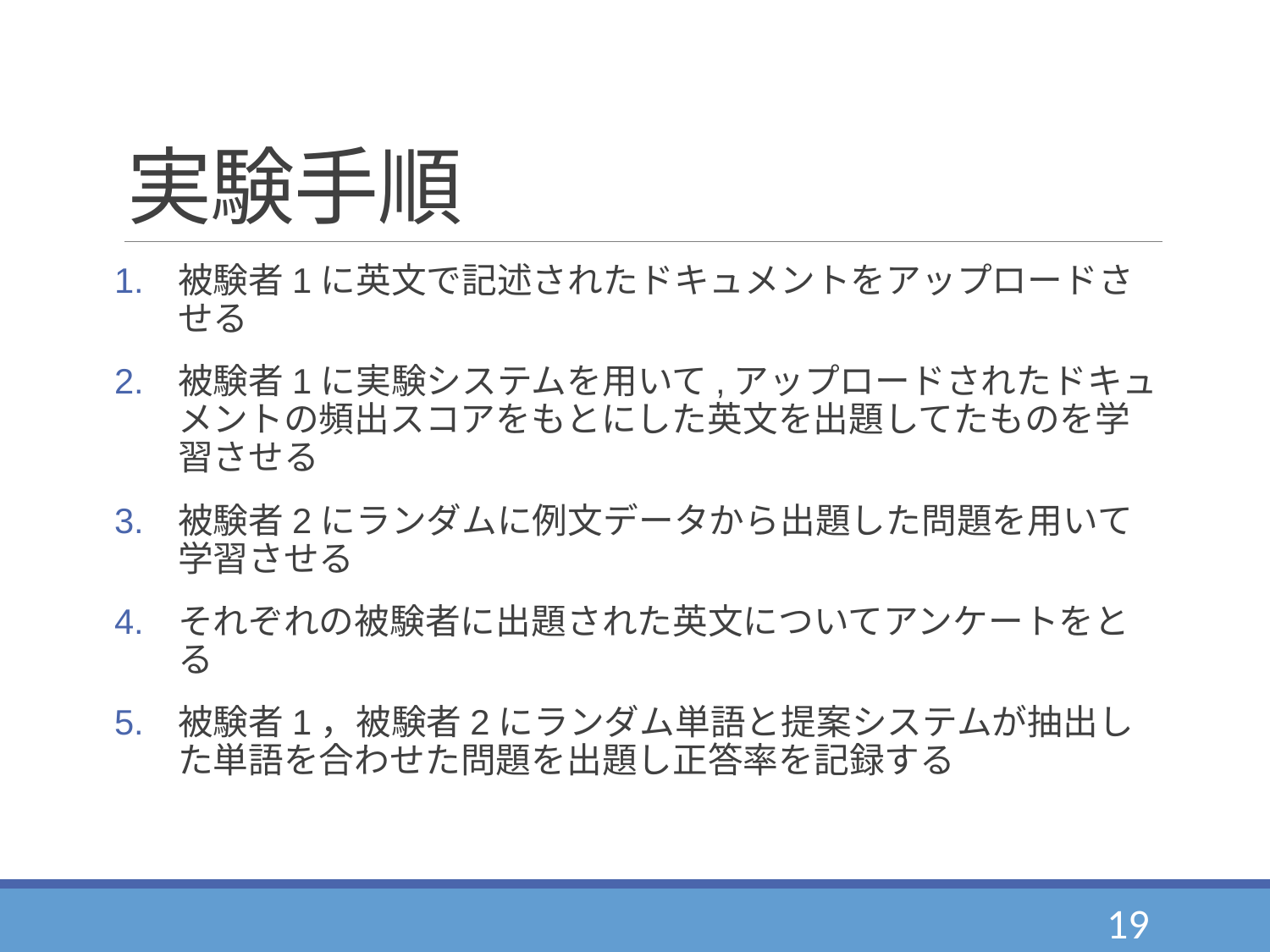

# 実験手順
被験者1に英文で記述されたドキュメントをアップロードさせる
被験者1に実験システムを用いて,アップロードされたドキュメントの頻出スコアをもとにした英文を出題してたものを学習させる
被験者2にランダムに例文データから出題した問題を用いて学習させる
それぞれの被験者に出題された英文についてアンケートをとる
被験者1，被験者2にランダム単語と提案システムが抽出した単語を合わせた問題を出題し正答率を記録する

19